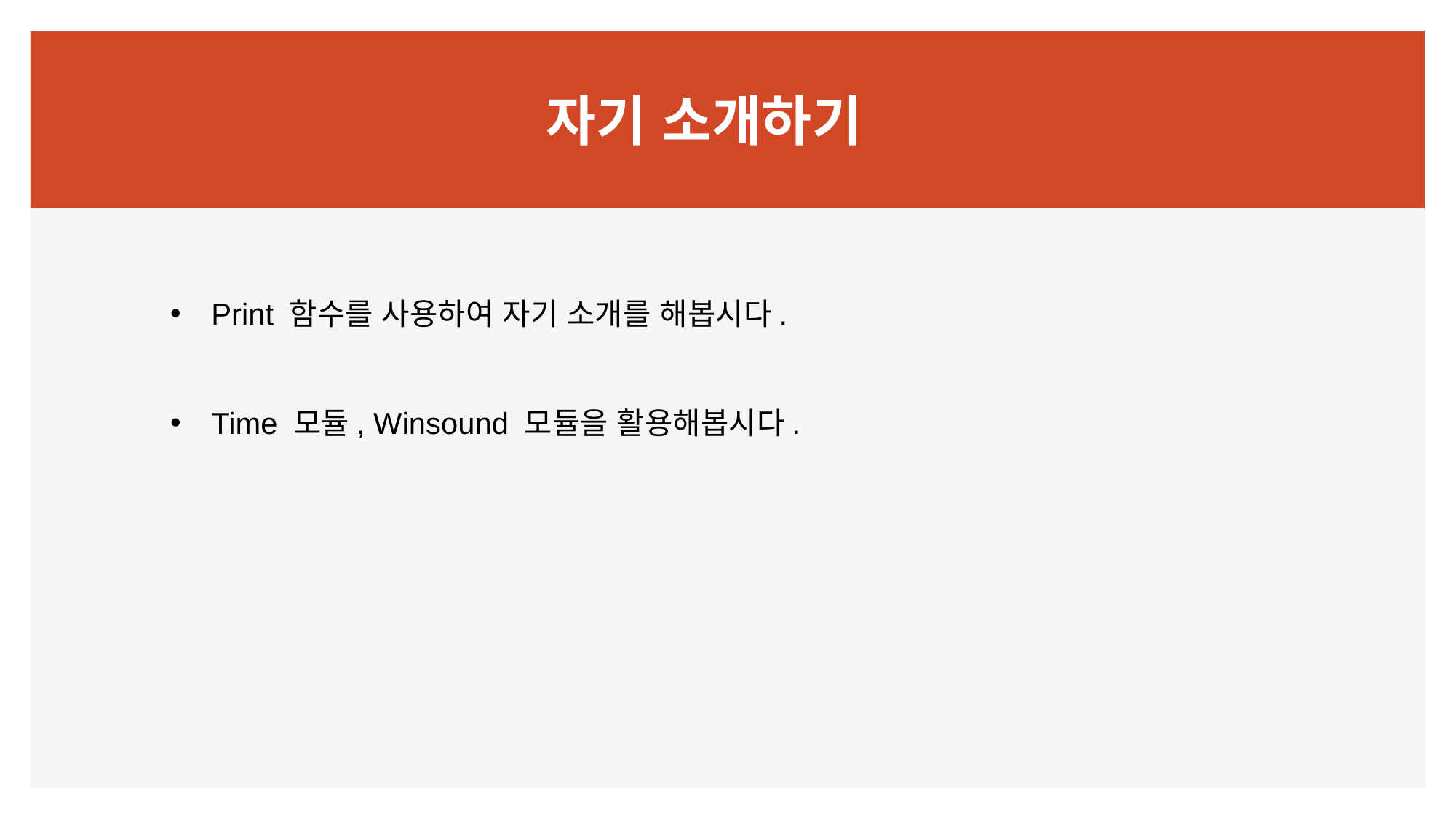

# 자기 소개하기
Print 함수를 사용하여 자기 소개를 해봅시다.

Time 모듈, Winsound 모듈을 활용해봅시다.